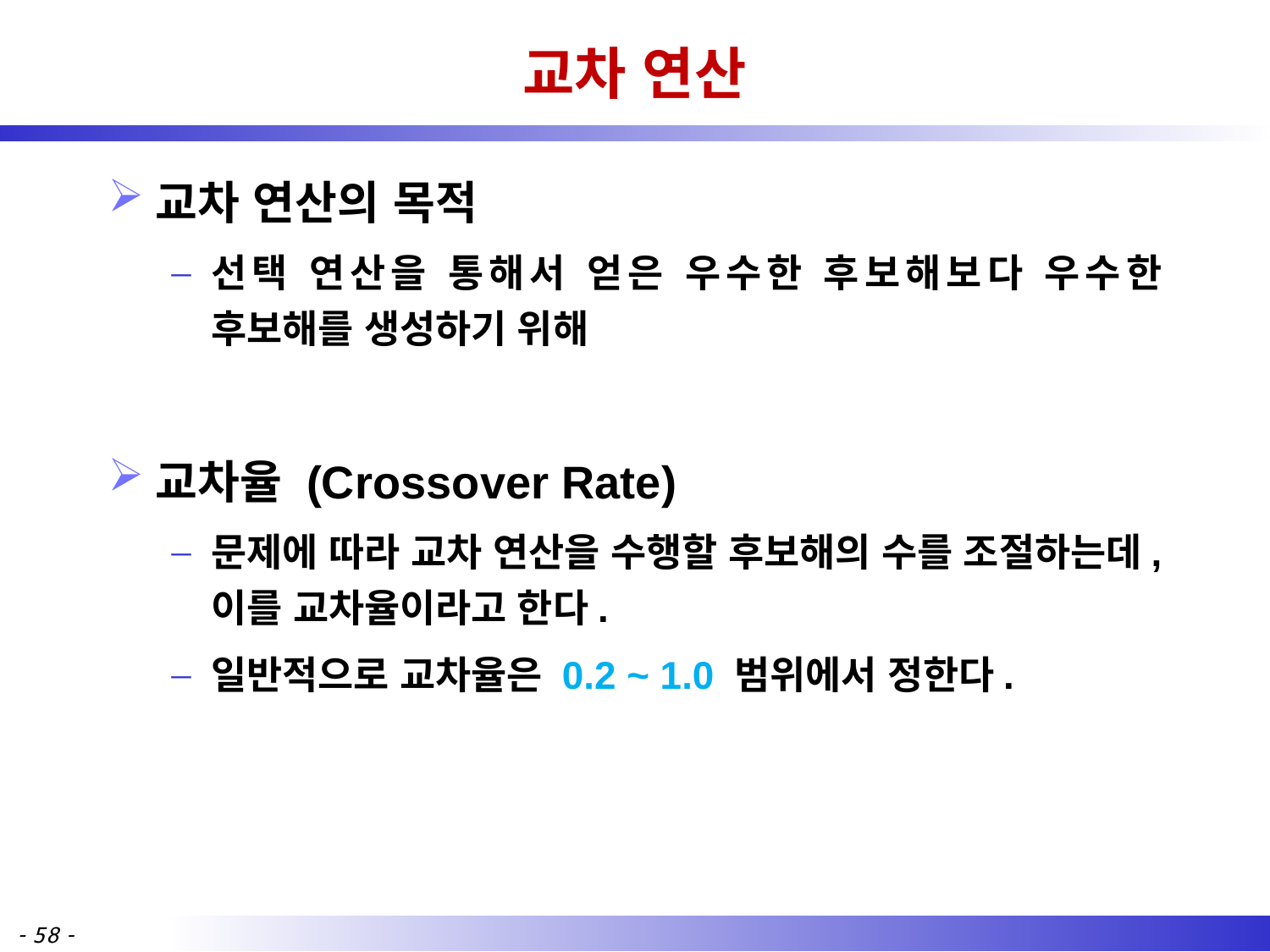

# 교차 연산
교차 연산의 목적
선택 연산을 통해서 얻은 우수한 후보해보다 우수한 후보해를 생성하기 위해

교차율 (Crossover Rate)
문제에 따라 교차 연산을 수행할 후보해의 수를 조절하는데, 이를 교차율이라고 한다.
일반적으로 교차율은 0.2 ~ 1.0 범위에서 정한다.
- 58 -